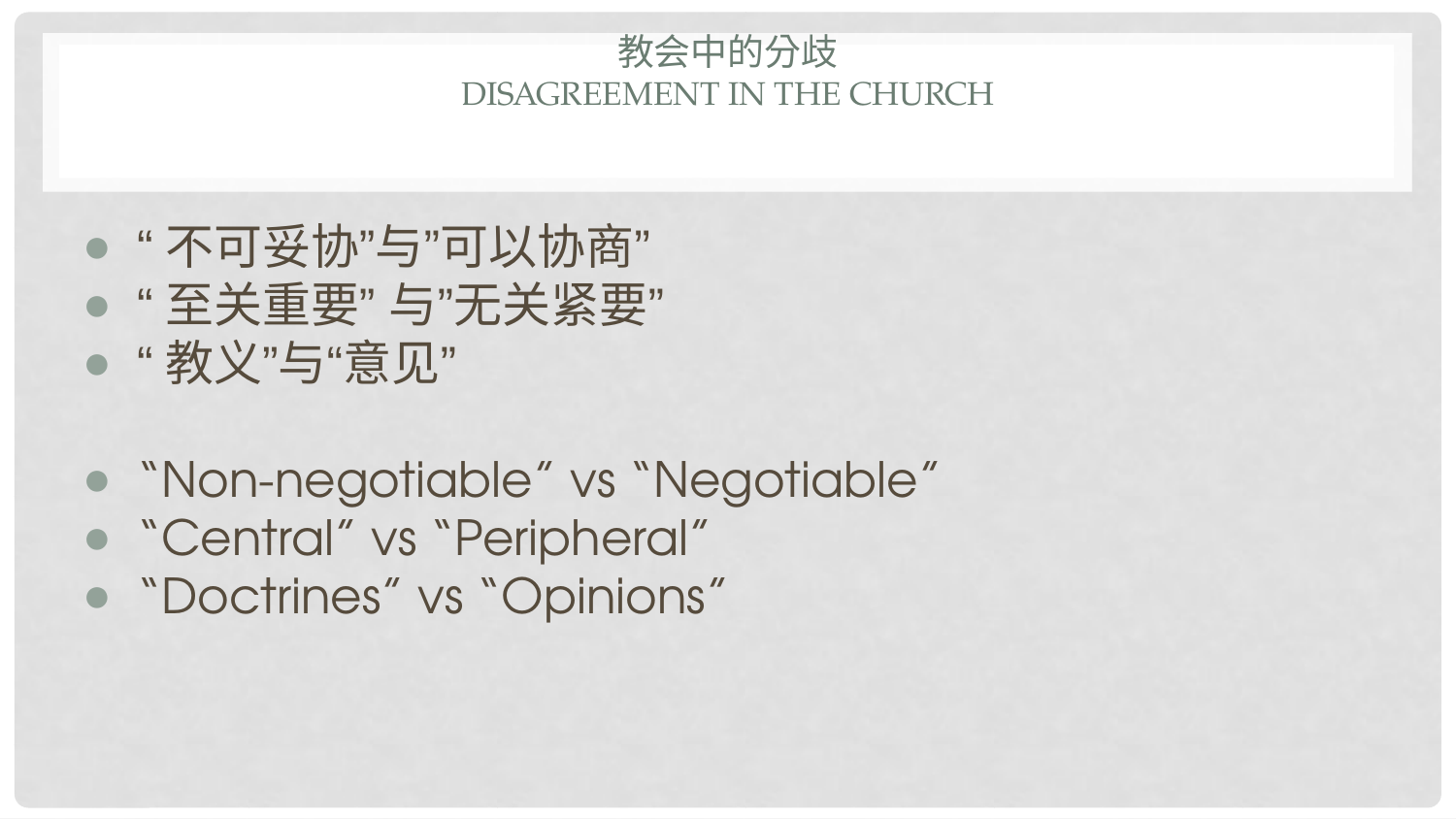

# 教会中的分歧 Disagreement in the church
“不可妥协”与”可以协商”
“至关重要” 与”无关紧要”
“教义”与“意见”

“Non-negotiable” vs “Negotiable”
“Central” vs “Peripheral”
“Doctrines” vs “Opinions”